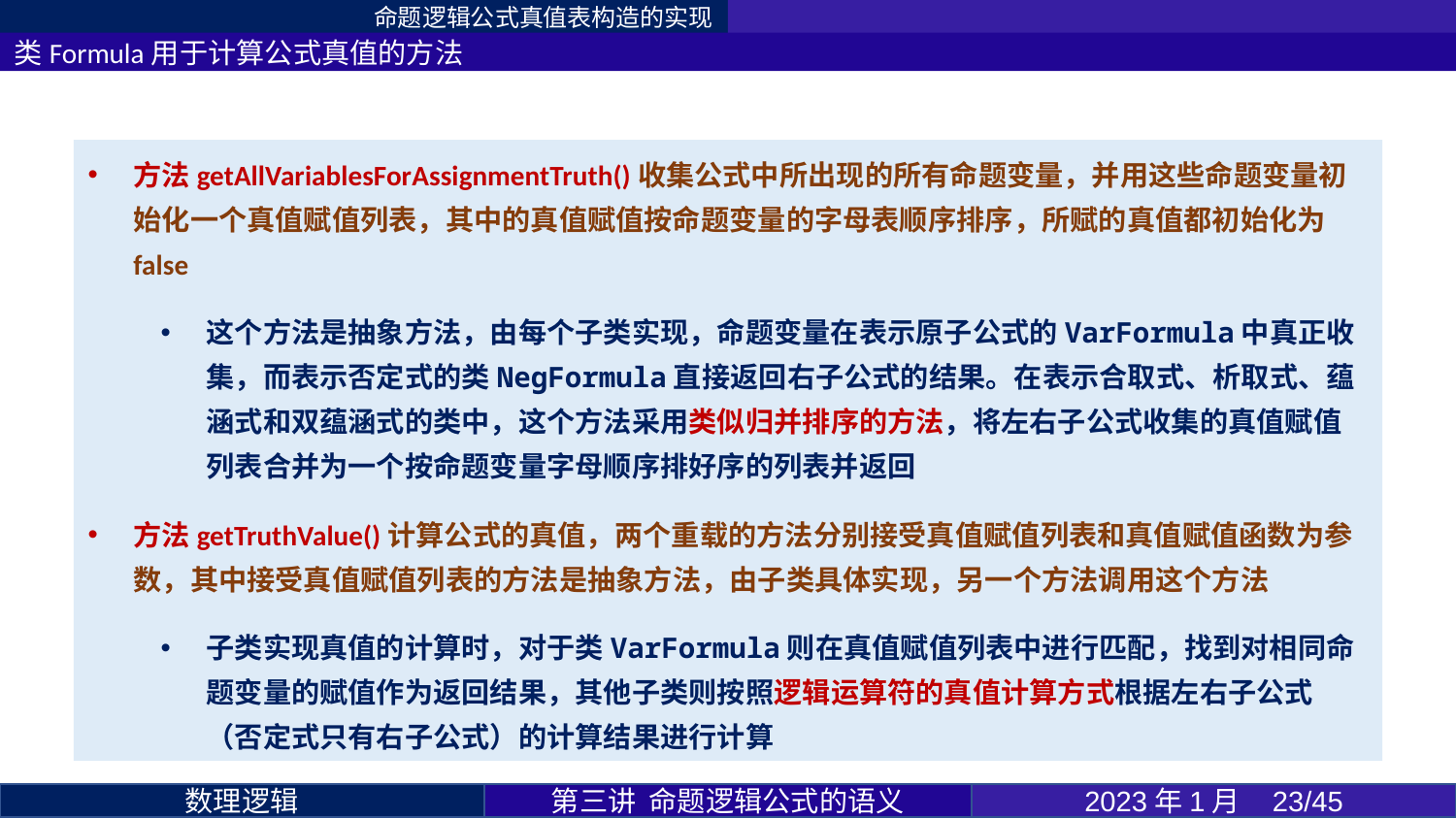

命题逻辑公式真值表构造的实现
类Formula用于计算公式真值的方法
方法getAllVariablesForAssignmentTruth()收集公式中所出现的所有命题变量，并用这些命题变量初始化一个真值赋值列表，其中的真值赋值按命题变量的字母表顺序排序，所赋的真值都初始化为false
这个方法是抽象方法，由每个子类实现，命题变量在表示原子公式的VarFormula中真正收集，而表示否定式的类NegFormula直接返回右子公式的结果。在表示合取式、析取式、蕴涵式和双蕴涵式的类中，这个方法采用类似归并排序的方法，将左右子公式收集的真值赋值列表合并为一个按命题变量字母顺序排好序的列表并返回
方法getTruthValue()计算公式的真值，两个重载的方法分别接受真值赋值列表和真值赋值函数为参数，其中接受真值赋值列表的方法是抽象方法，由子类具体实现，另一个方法调用这个方法
子类实现真值的计算时，对于类VarFormula则在真值赋值列表中进行匹配，找到对相同命题变量的赋值作为返回结果，其他子类则按照逻辑运算符的真值计算方式根据左右子公式（否定式只有右子公式）的计算结果进行计算
第三讲  命题逻辑公式的语义
2023年1月    23/45
数理逻辑